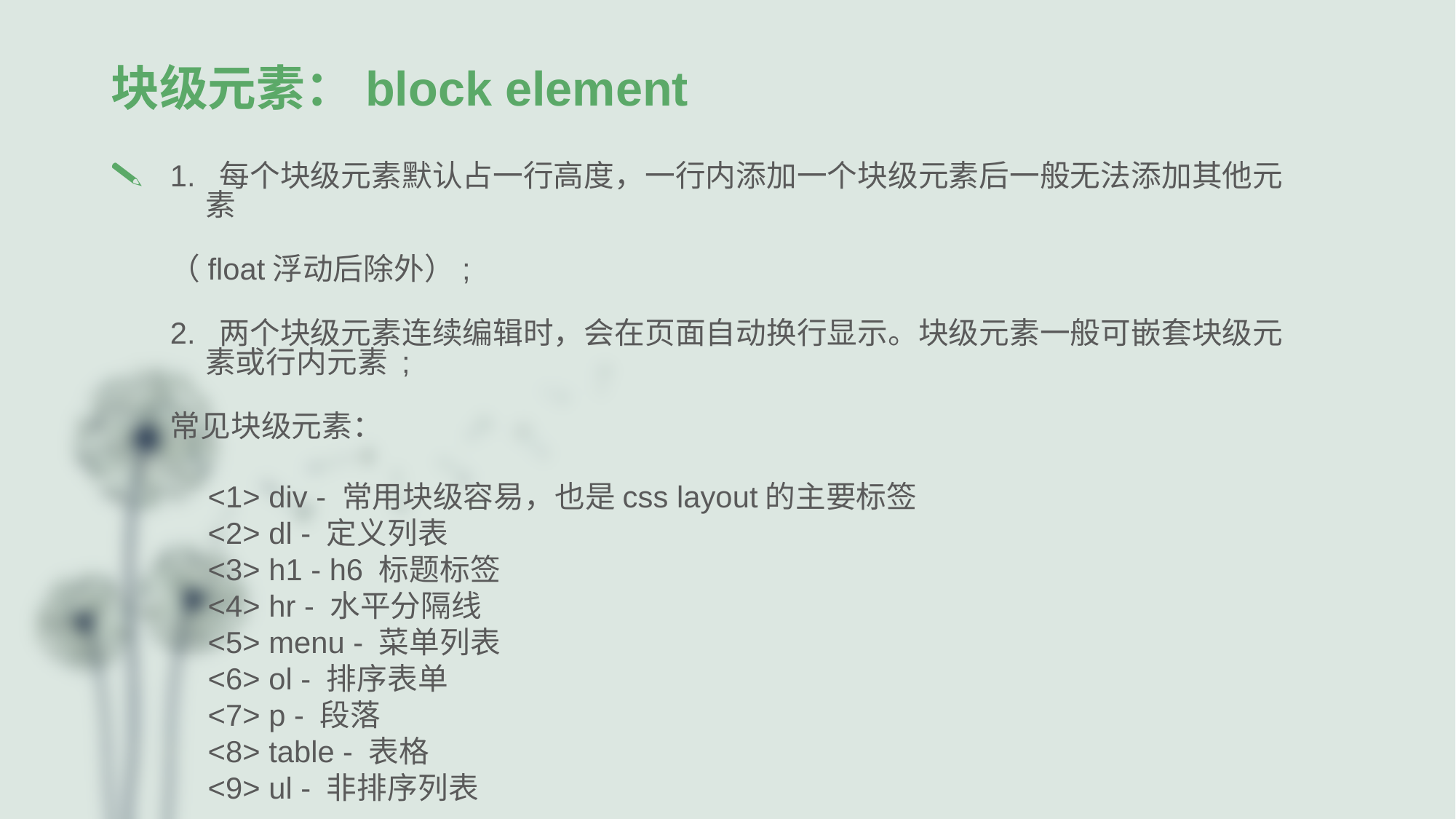

# 块级元素：block element

1.  每个块级元素默认占一行高度，一行内添加一个块级元素后一般无法添加其他元素

（float浮动后除外）;

2.  两个块级元素连续编辑时，会在页面自动换行显示。块级元素一般可嵌套块级元素或行内元素 ;

常见块级元素：

　<1> div - 常用块级容易，也是css layout的主要标签
　<2> dl - 定义列表
　<3> h1 - h6 标题标签
　<4> hr - 水平分隔线
　<5> menu - 菜单列表
　<6> ol - 排序表单
　<7> p - 段落
　<8> table - 表格
　<9> ul - 非排序列表